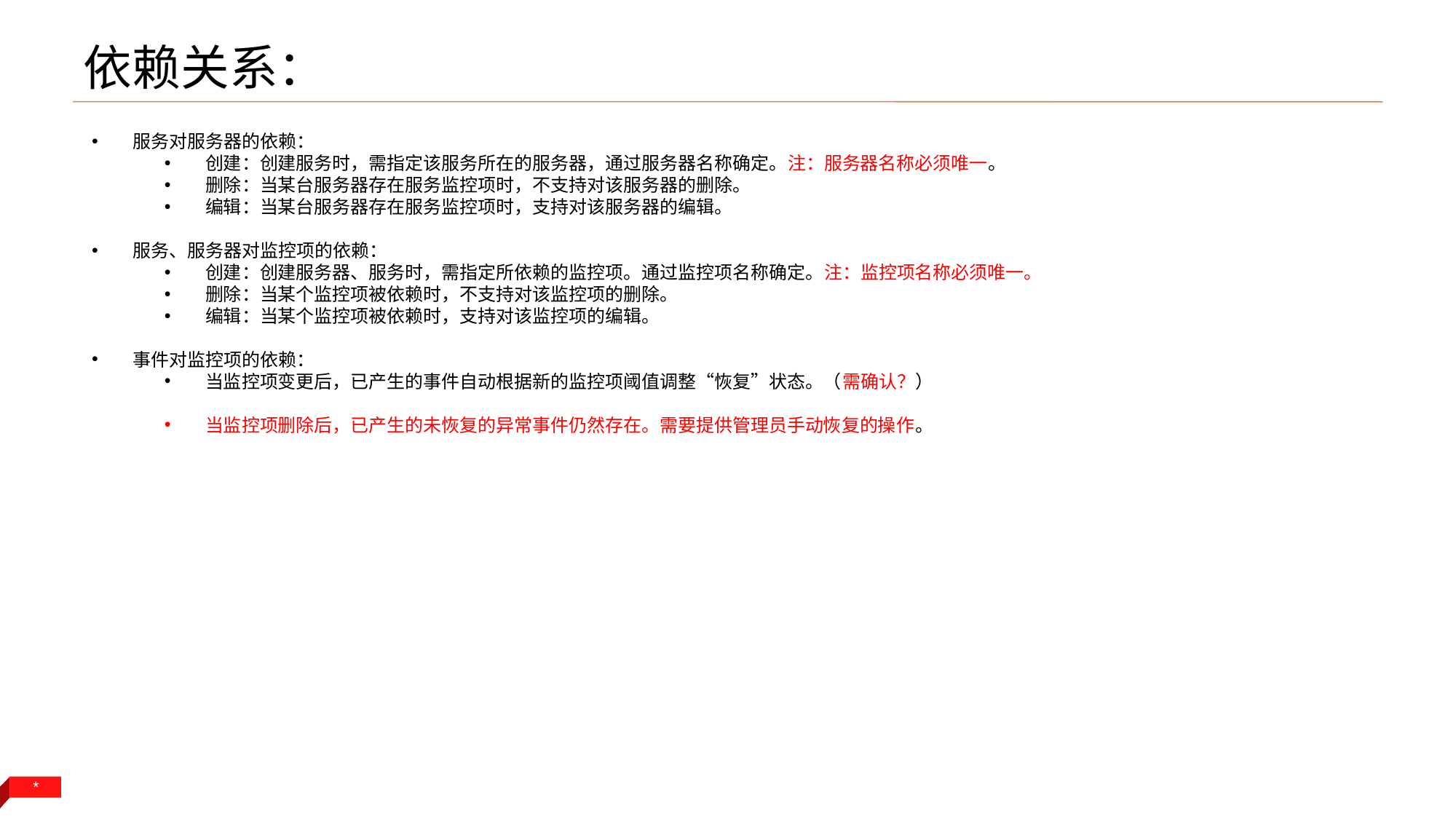

# 依赖关系：

服务对服务器的依赖：
创建：创建服务时，需指定该服务所在的服务器，通过服务器名称确定。注：服务器名称必须唯一。
删除：当某台服务器存在服务监控项时，不支持对该服务器的删除。
编辑：当某台服务器存在服务监控项时，支持对该服务器的编辑。

服务、服务器对监控项的依赖：
创建：创建服务器、服务时，需指定所依赖的监控项。通过监控项名称确定。注：监控项名称必须唯一。
删除：当某个监控项被依赖时，不支持对该监控项的删除。
编辑：当某个监控项被依赖时，支持对该监控项的编辑。

事件对监控项的依赖：
当监控项变更后，已产生的事件自动根据新的监控项阈值调整“恢复”状态。（需确认？）

当监控项删除后，已产生的未恢复的异常事件仍然存在。需要提供管理员手动恢复的操作。
*